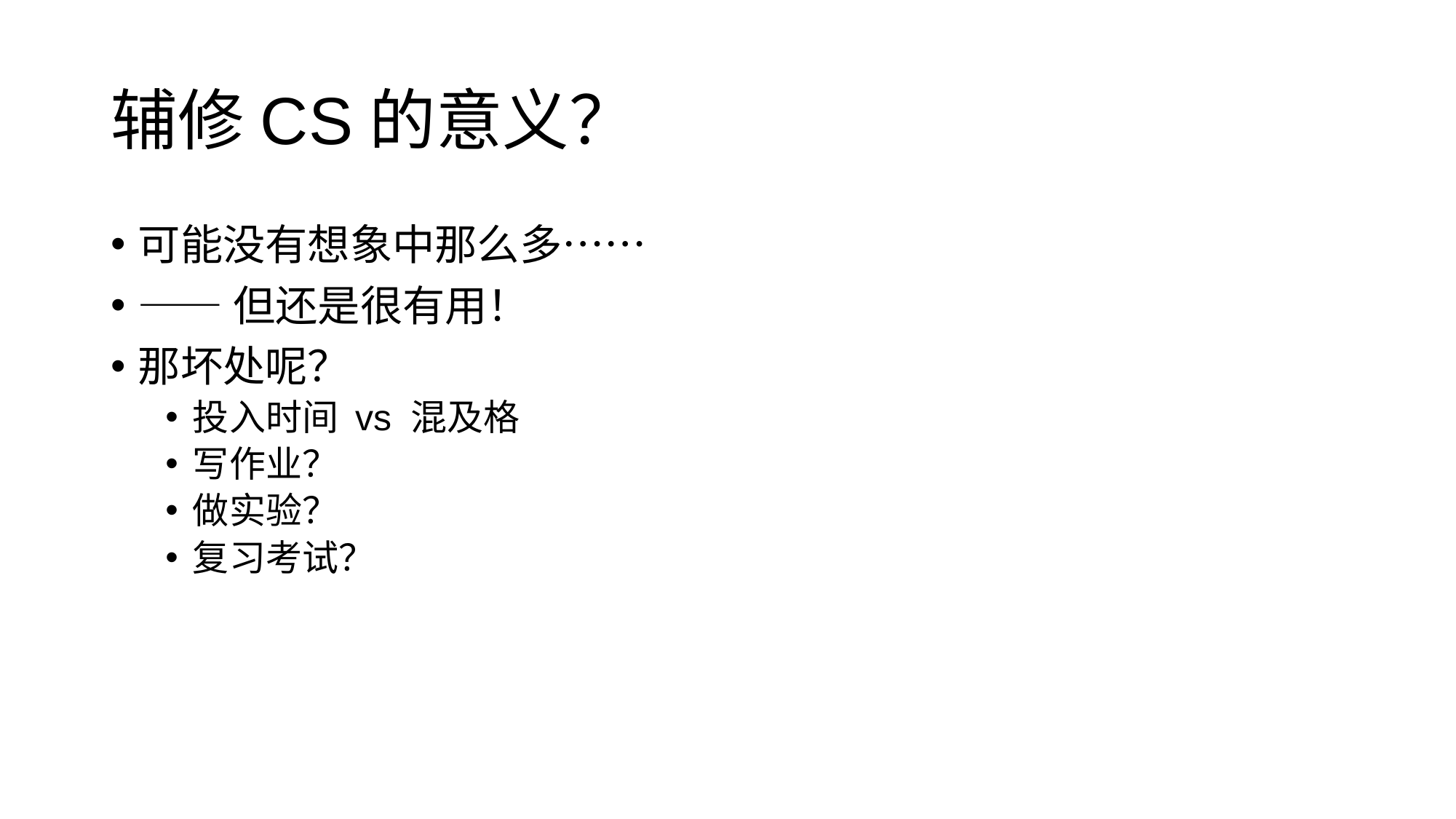

# 辅修CS的意义？
可能没有想象中那么多……
——但还是很有用！
那坏处呢？
投入时间 vs 混及格
写作业？
做实验？
复习考试？